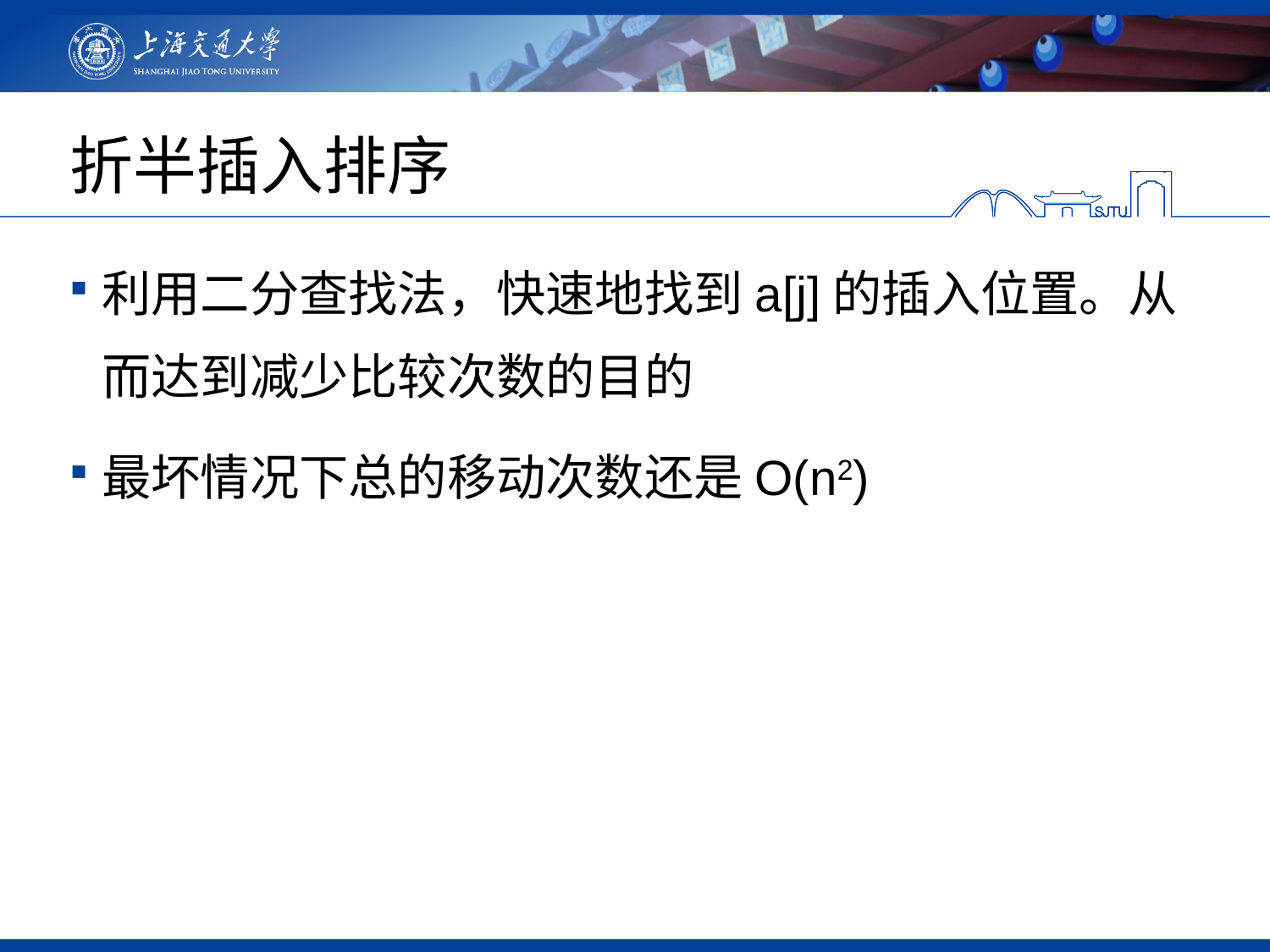

# 折半插入排序
利用二分查找法，快速地找到a[j]的插入位置。从而达到减少比较次数的目的
最坏情况下总的移动次数还是O(n2)